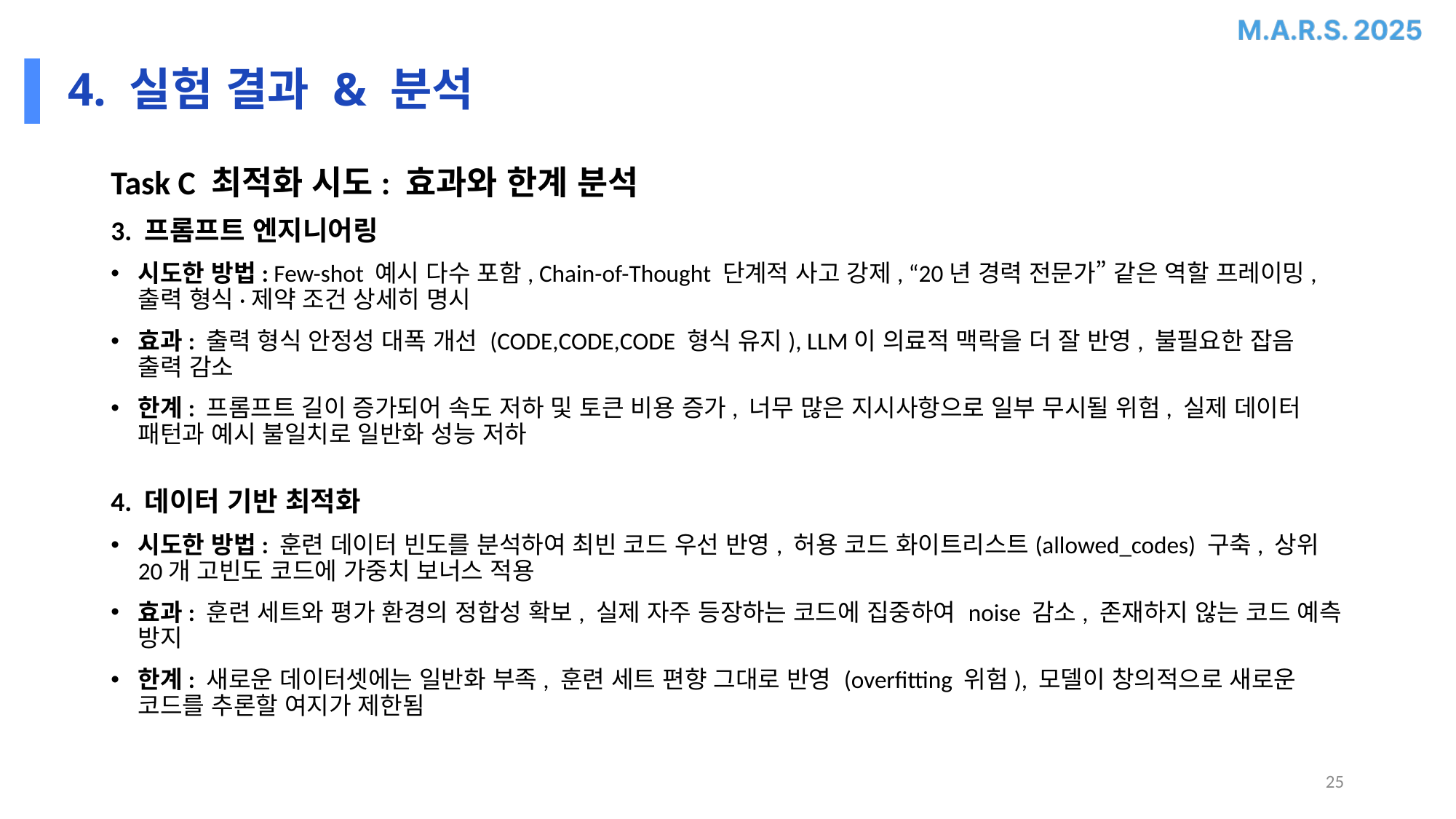

# 4. 실험 결과 & 분석
Task C 최적화 시도: 효과와 한계 분석
3. 프롬프트 엔지니어링
시도한 방법: Few-shot 예시 다수 포함, Chain-of-Thought 단계적 사고 강제, “20년 경력 전문가” 같은 역할 프레이밍, 출력 형식·제약 조건 상세히 명시
효과: 출력 형식 안정성 대폭 개선 (CODE,CODE,CODE 형식 유지), LLM이 의료적 맥락을 더 잘 반영, 불필요한 잡음 출력 감소
한계: 프롬프트 길이 증가되어 속도 저하 및 토큰 비용 증가, 너무 많은 지시사항으로 일부 무시될 위험, 실제 데이터 패턴과 예시 불일치로 일반화 성능 저하
4. 데이터 기반 최적화
시도한 방법: 훈련 데이터 빈도를 분석하여 최빈 코드 우선 반영, 허용 코드 화이트리스트(allowed_codes) 구축, 상위 20개 고빈도 코드에 가중치 보너스 적용
효과: 훈련 세트와 평가 환경의 정합성 확보, 실제 자주 등장하는 코드에 집중하여 noise 감소, 존재하지 않는 코드 예측 방지
한계: 새로운 데이터셋에는 일반화 부족, 훈련 세트 편향 그대로 반영 (overfitting 위험), 모델이 창의적으로 새로운 코드를 추론할 여지가 제한됨

25